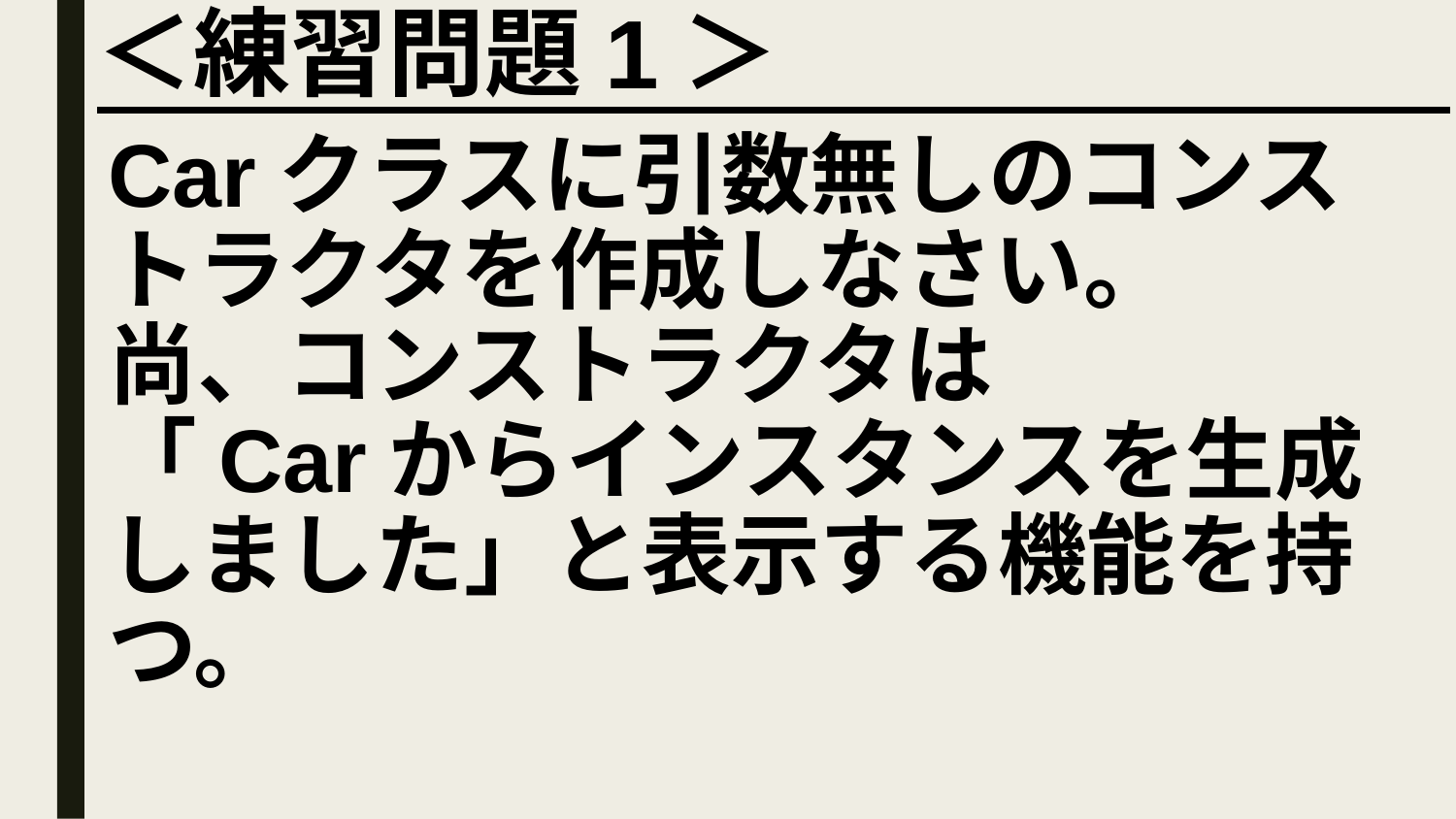

＜練習問題1＞
# Carクラスに引数無しのコンストラクタを作成しなさい。 尚、コンストラクタは 「Carからインスタンスを生成しました」と表示する機能を持つ。